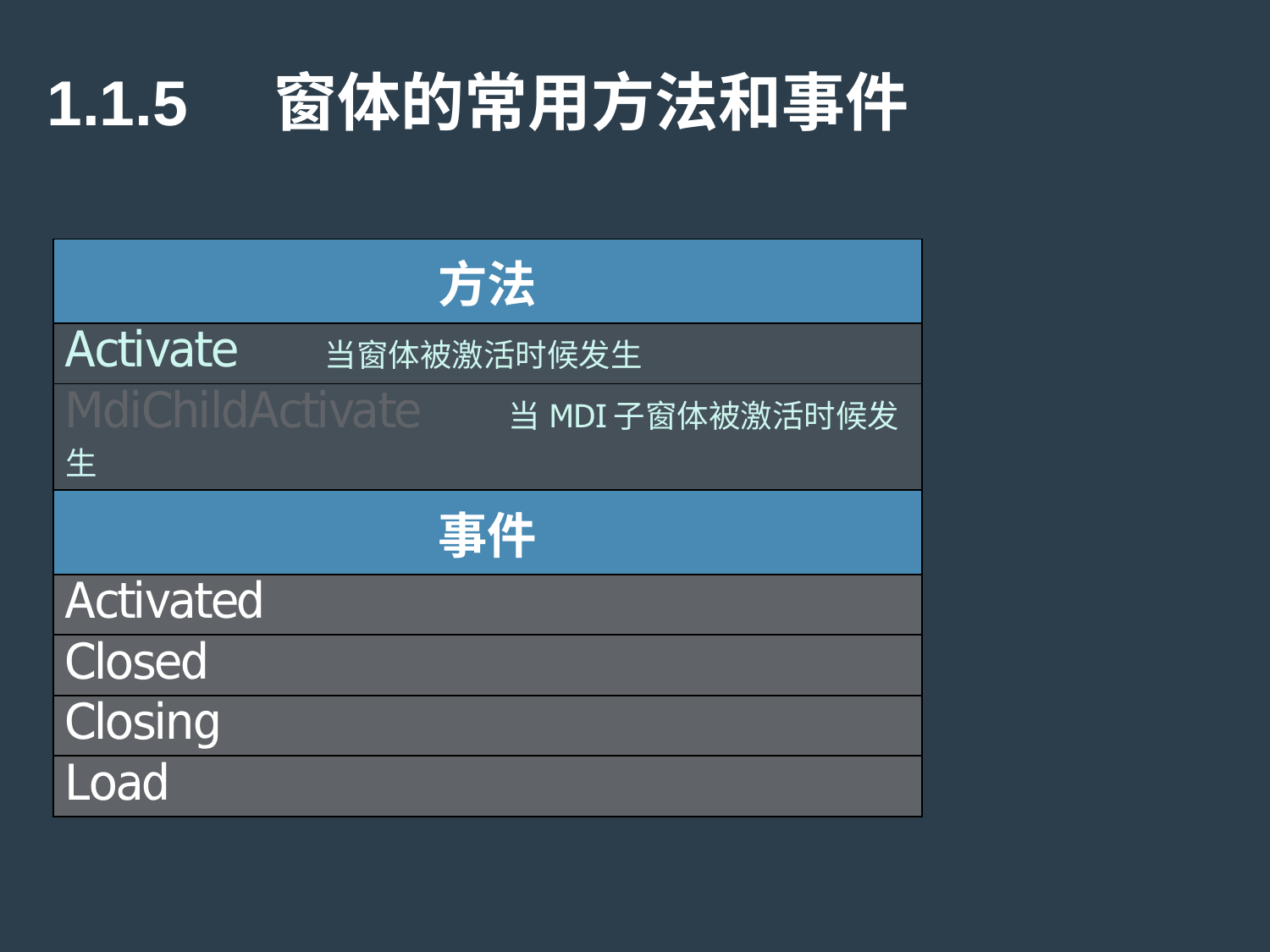

# 1.1.5    窗体的常用方法和事件
| 方法 |
| --- |
| Activate 当窗体被激活时候发生 |
| MdiChildActivate 当MDI子窗体被激活时候发生 |
| 事件 |
| Activated |
| Closed |
| Closing |
| Load |